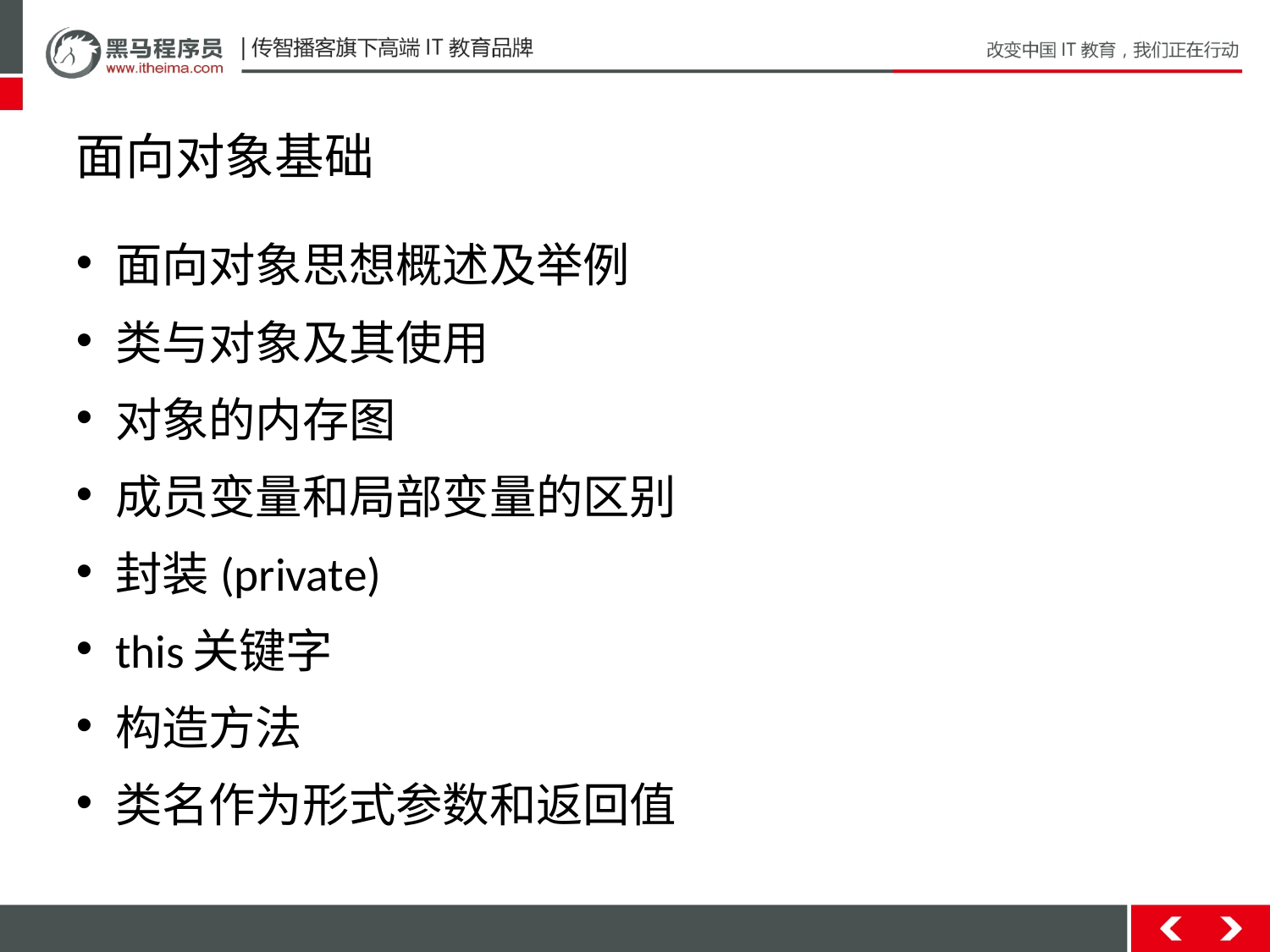

# 面向对象基础
面向对象思想概述及举例
类与对象及其使用
对象的内存图
成员变量和局部变量的区别
封装(private)
this关键字
构造方法
类名作为形式参数和返回值